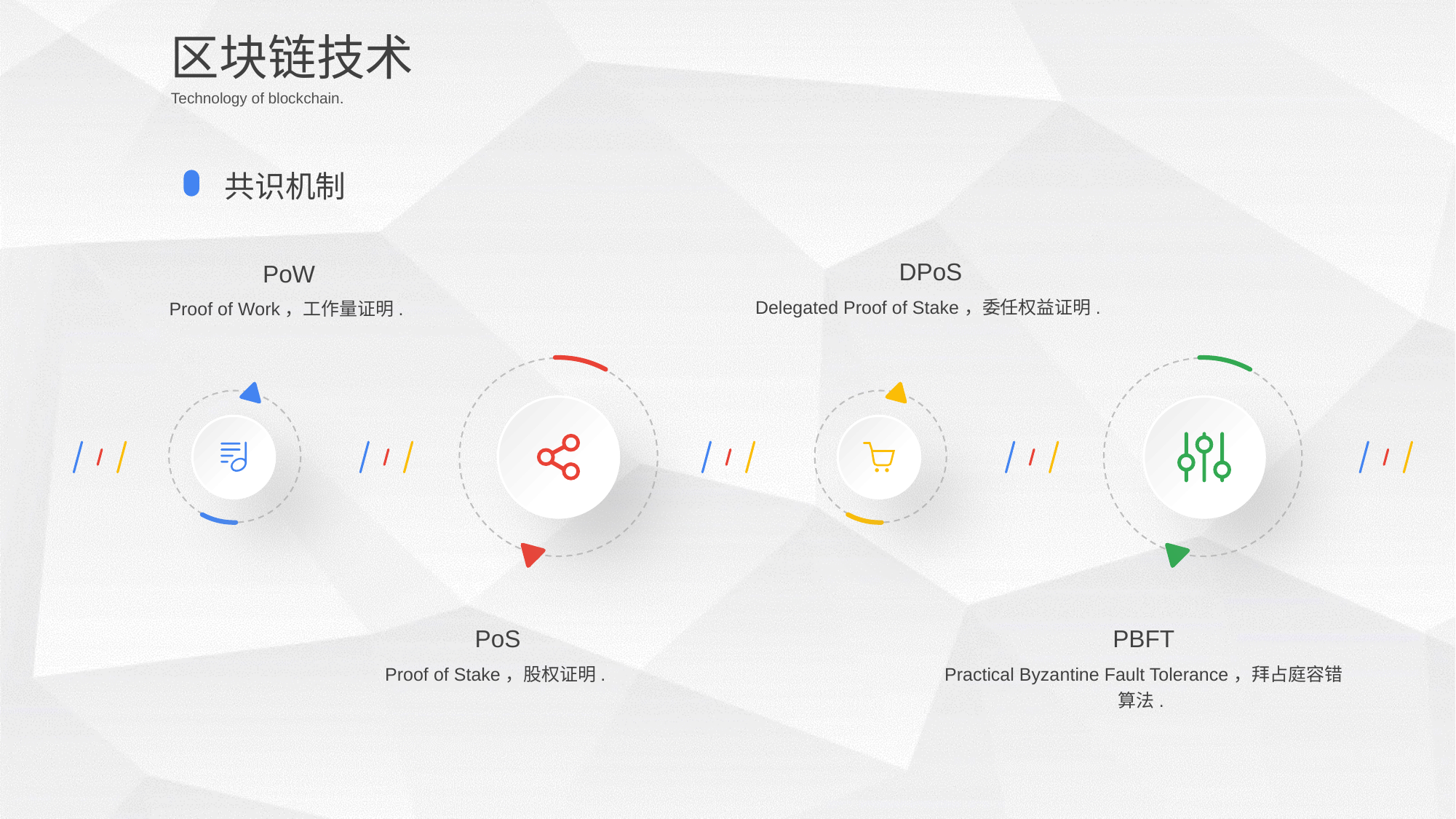

区块链技术
Technology of blockchain.
共识机制

DPoS
PoW
Delegated Proof of Stake，委任权益证明.
Proof of Work，工作量证明.

PoS
PBFT
Proof of Stake，股权证明.
Practical Byzantine Fault Tolerance，拜占庭容错算法.